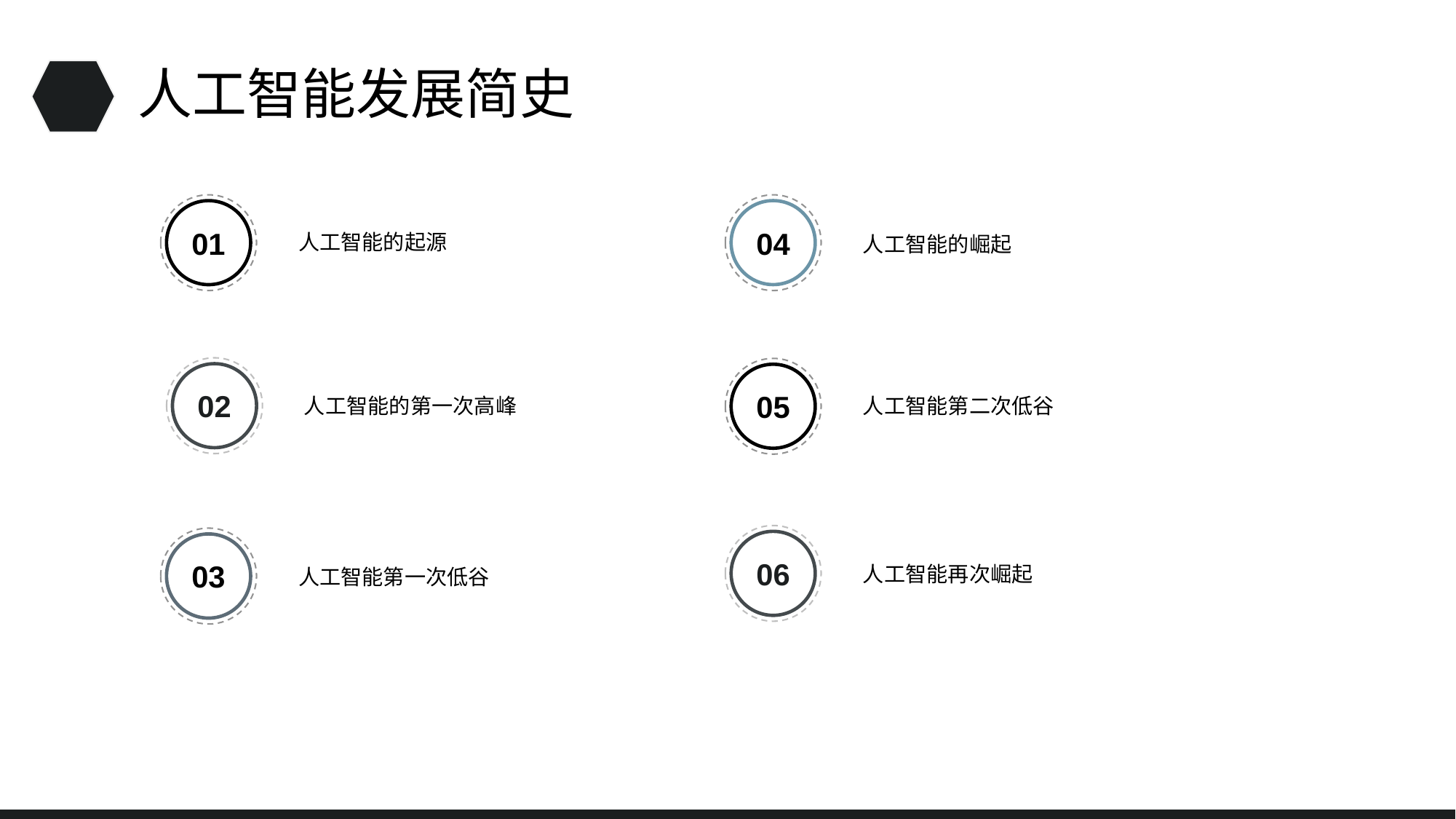

人工智能发展简史

04
人工智能的崛起

01
人工智能的起源

02
人工智能的第一次高峰

05
人工智能第二次低谷

06
人工智能再次崛起

03
人工智能第一次低谷